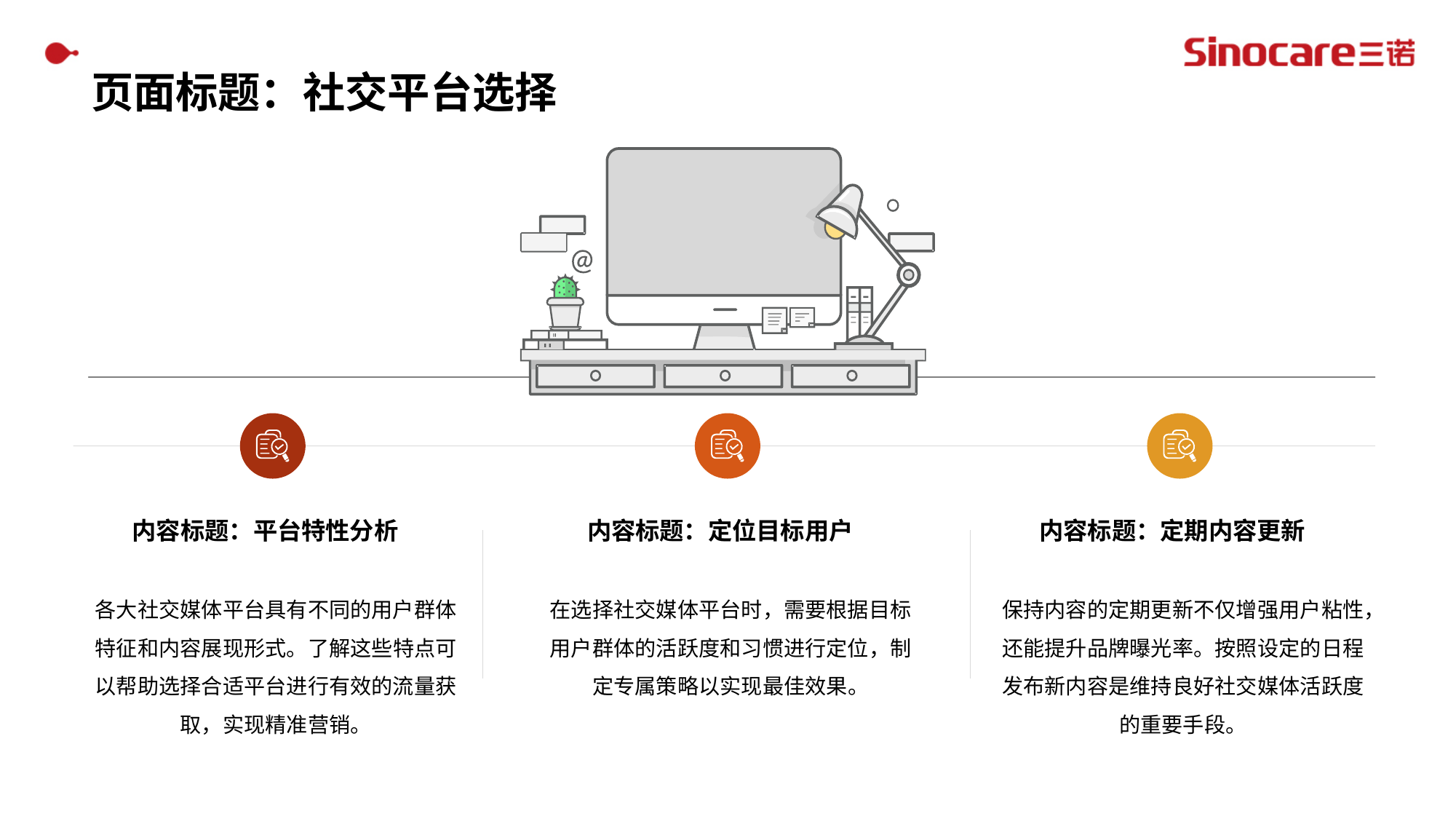

# 页面标题：社交平台选择

内容标题：平台特性分析
内容标题：定位目标用户
内容标题：定期内容更新
各大社交媒体平台具有不同的用户群体特征和内容展现形式。了解这些特点可以帮助选择合适平台进行有效的流量获取，实现精准营销。
在选择社交媒体平台时，需要根据目标用户群体的活跃度和习惯进行定位，制定专属策略以实现最佳效果。
保持内容的定期更新不仅增强用户粘性，还能提升品牌曝光率。按照设定的日程发布新内容是维持良好社交媒体活跃度的重要手段。